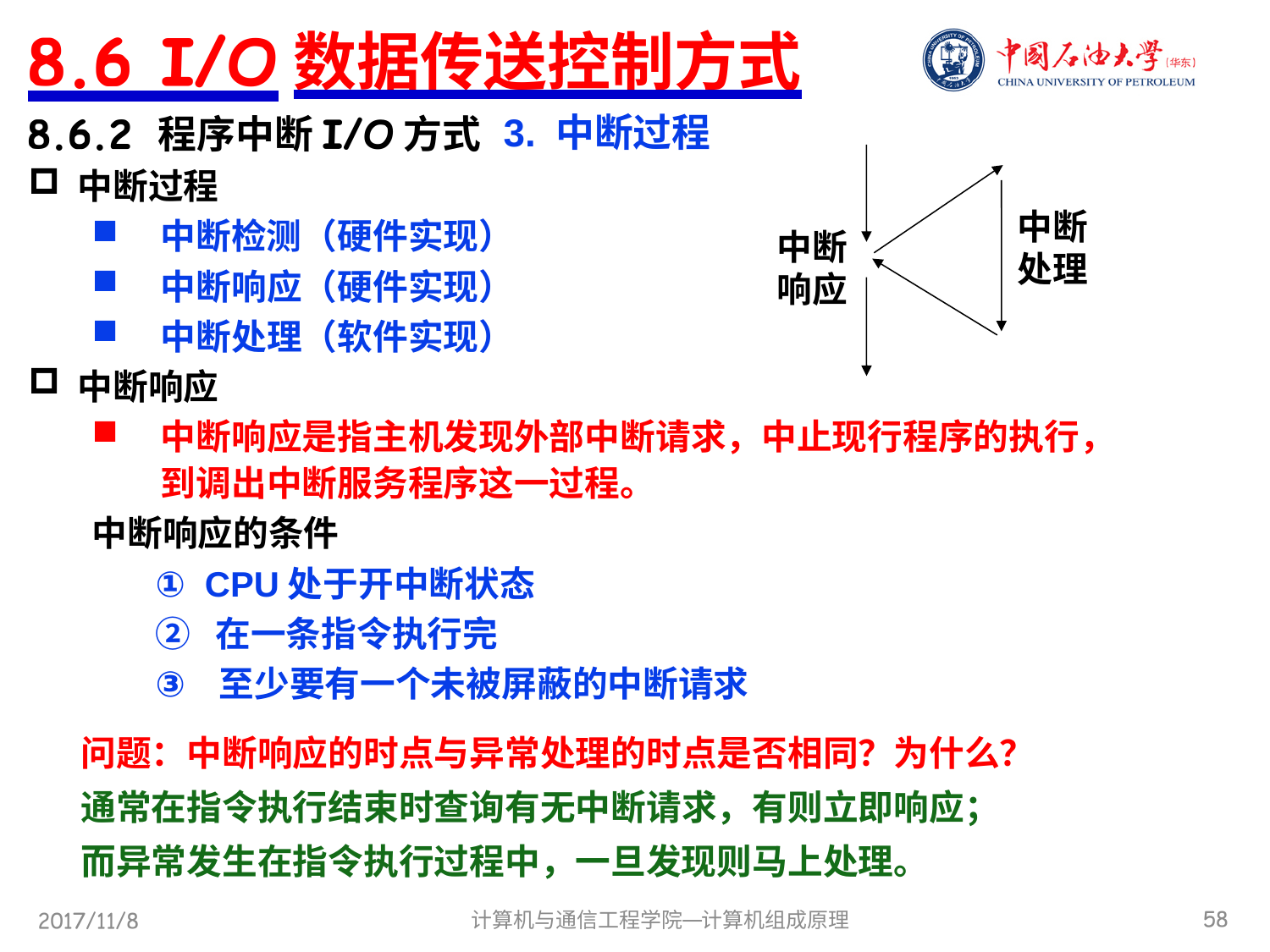

# 8.6 I/O数据传送控制方式
3. 中断过程
8.6.2 程序中断I/O方式

 中断过程
中断检测（硬件实现）
中断响应（硬件实现）
中断处理（软件实现）
 中断响应
中断响应是指主机发现外部中断请求，中止现行程序的执行，到调出中断服务程序这一过程。
中断响应的条件
①  CPU处于开中断状态
②  在一条指令执行完
至少要有一个未被屏蔽的中断请求

中断处理
中断响应

问题：中断响应的时点与异常处理的时点是否相同？为什么？
通常在指令执行结束时查询有无中断请求，有则立即响应；
而异常发生在指令执行过程中，一旦发现则马上处理。
计算机与通信工程学院—计算机组成原理
58
2017/11/8